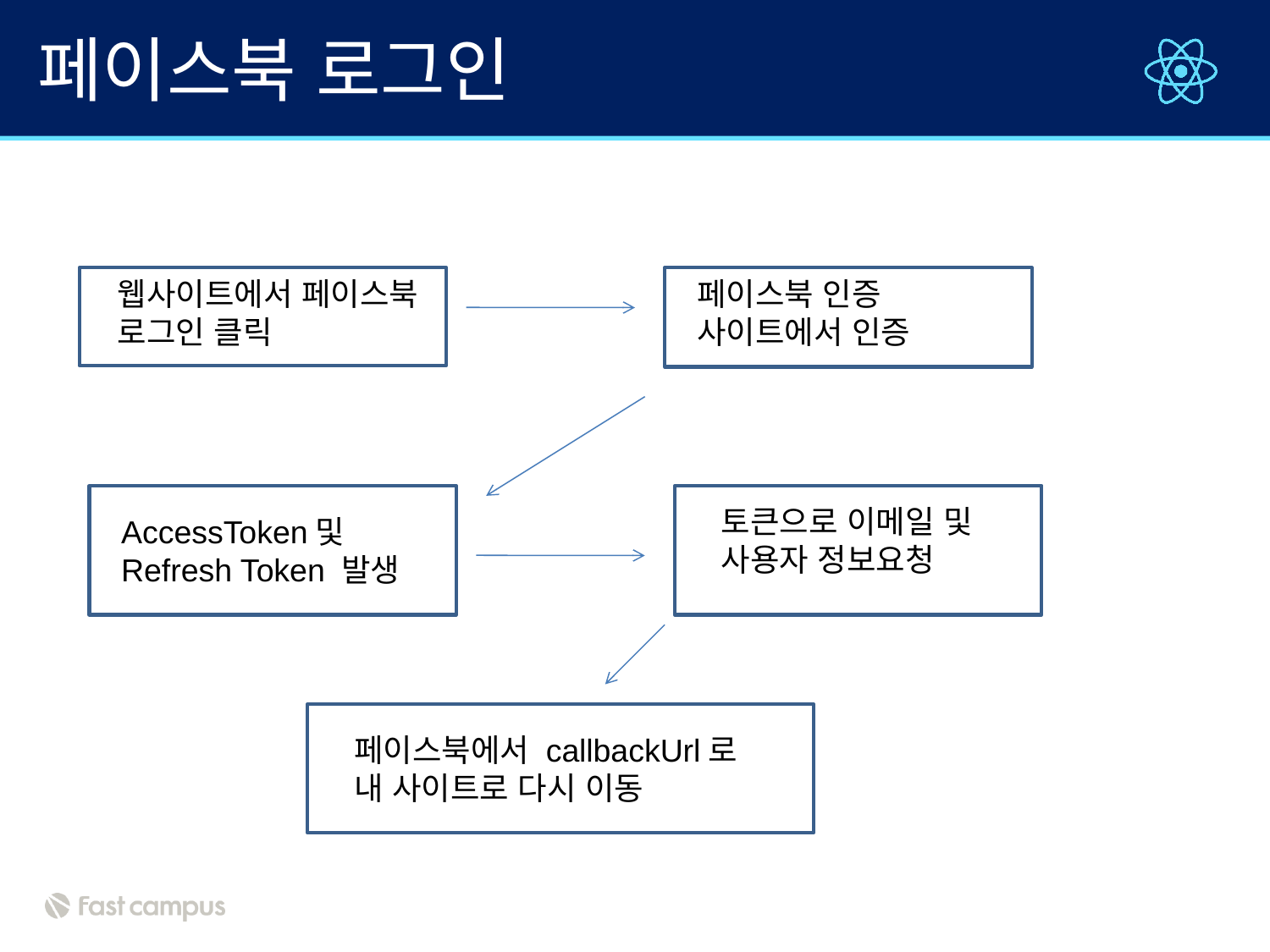

# 페이스북 로그인

웹사이트에서 페이스북
로그인 클릭

페이스북 인증
사이트에서 인증

토큰으로 이메일 및
사용자 정보요청
AccessToken및
Refresh Token 발생

페이스북에서 callbackUrl로
내 사이트로 다시 이동